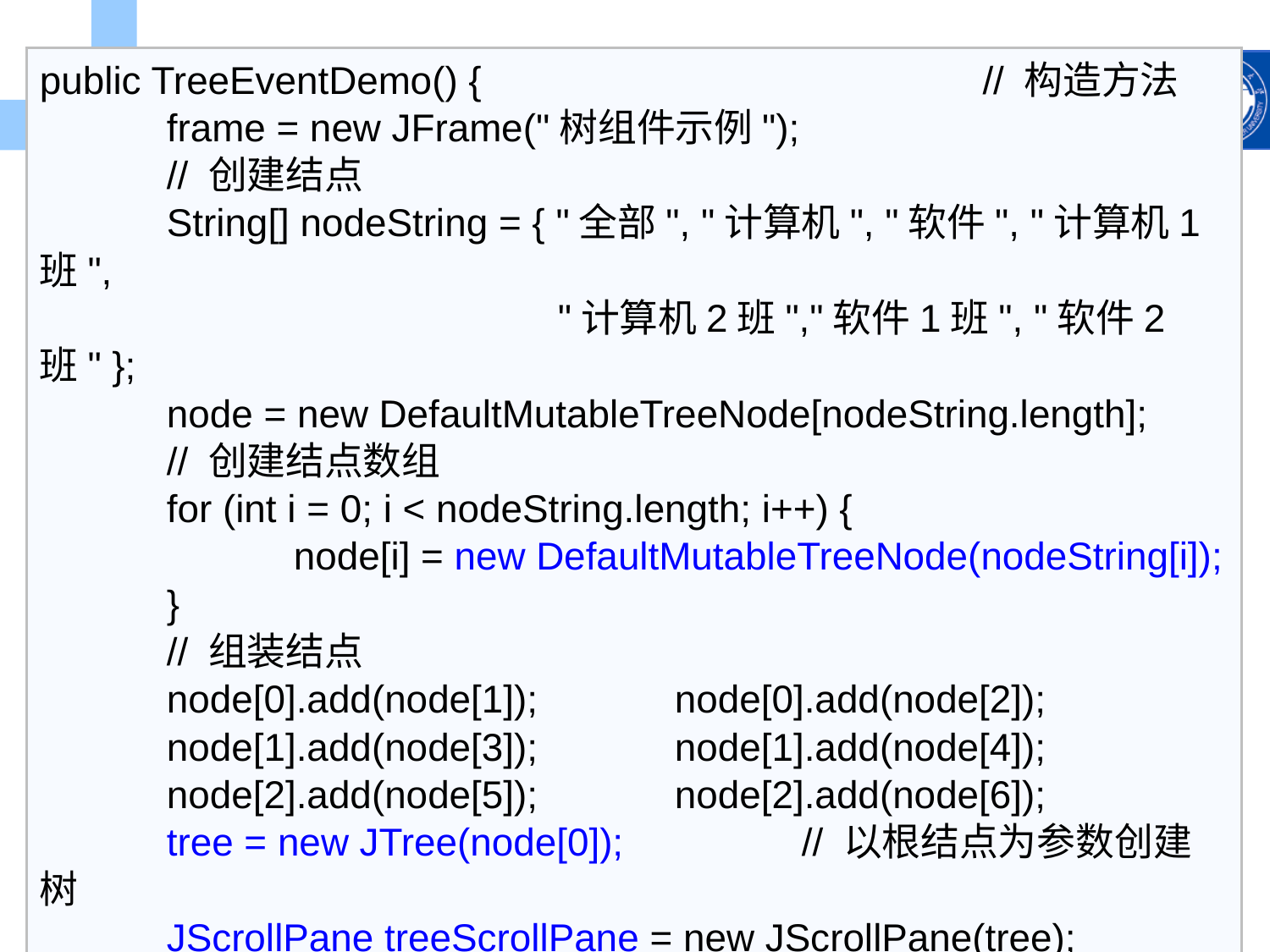

public TreeEventDemo() {				     // 构造方法
	frame = new JFrame("树组件示例");
	// 创建结点
	String[] nodeString = { "全部", "计算机", "软件", "计算机1班",
                                                "计算机2班","软件1班", "软件2班" };
	node = new DefaultMutableTreeNode[nodeString.length]; 		// 创建结点数组
	for (int i = 0; i < nodeString.length; i++) {
		node[i] = new DefaultMutableTreeNode(nodeString[i]);
	}
	// 组装结点
	node[0].add(node[1]);		node[0].add(node[2]);
	node[1].add(node[3]);		node[1].add(node[4]);
	node[2].add(node[5]);		node[2].add(node[6]);
	tree = new JTree(node[0]); 		// 以根结点为参数创建树
	JScrollPane treeScrollPane = new JScrollPane(tree);
	frame.add(treeScrollPane, BorderLayout.WEST);